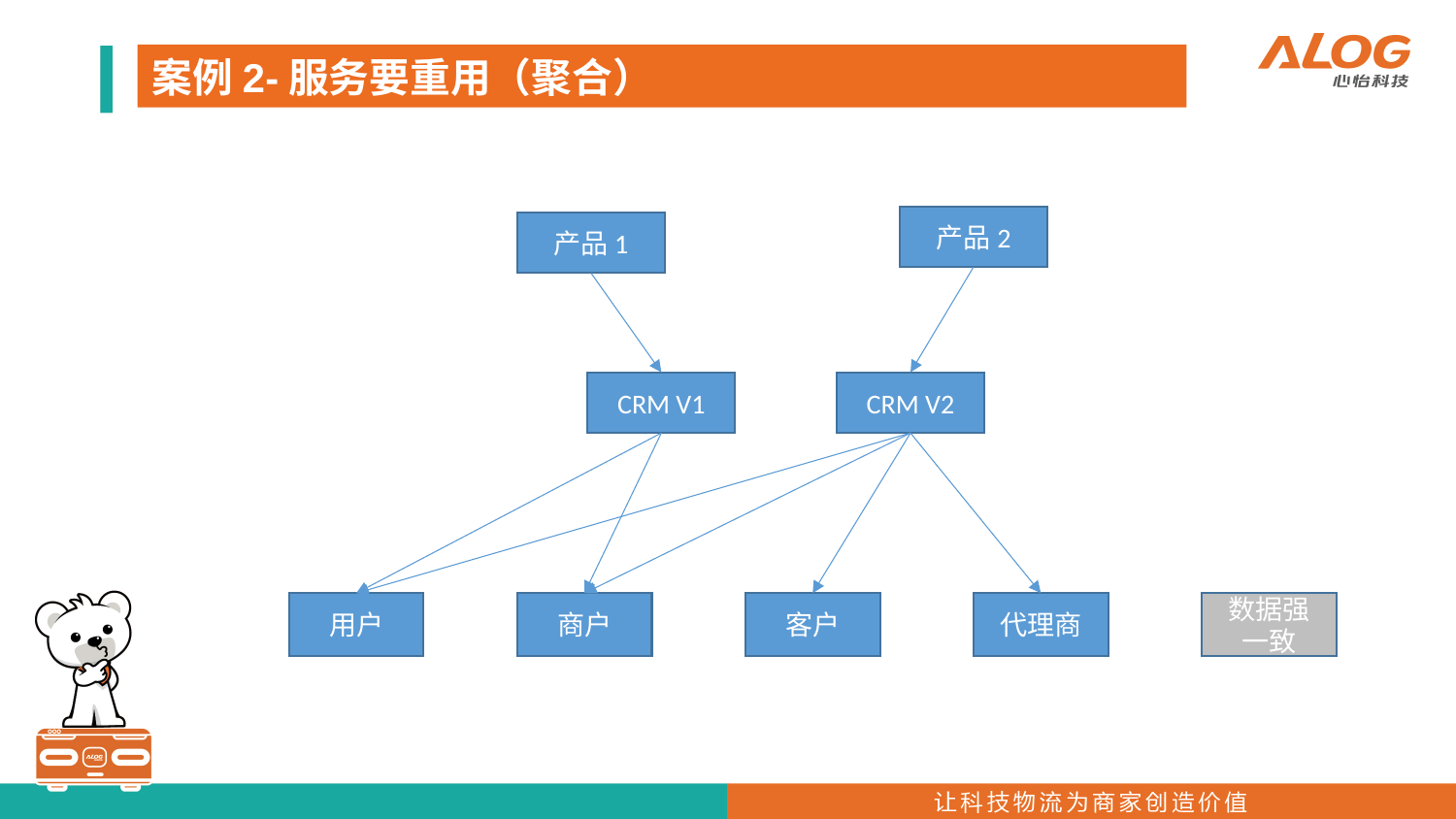

案例2-服务要重用（聚合）
产品2
产品1
CRM V1
CRM V2
商户
客户
代理商
数据强一致
用户